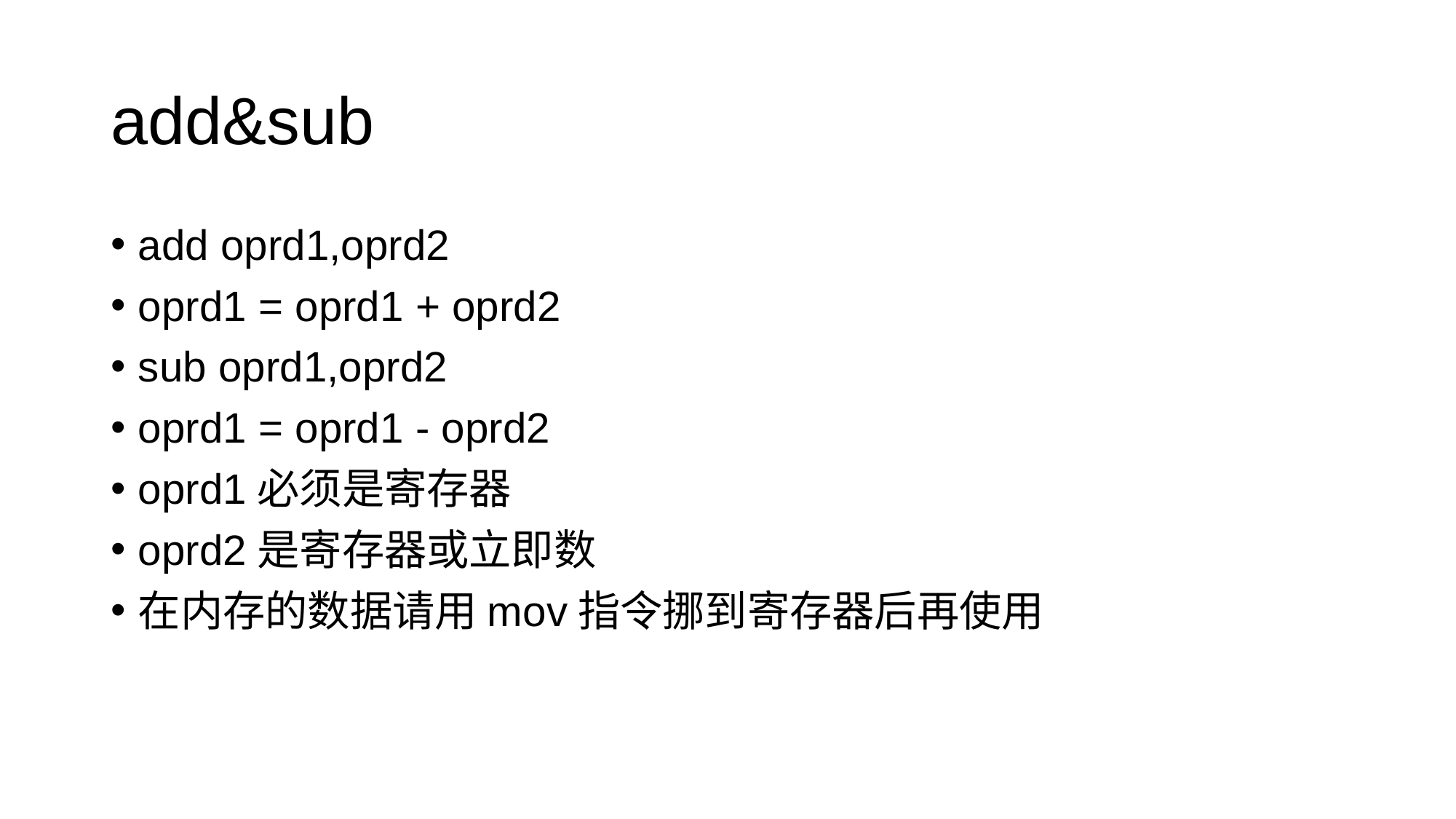

# add&sub
add oprd1,oprd2
oprd1 = oprd1 + oprd2
sub oprd1,oprd2
oprd1 = oprd1 - oprd2
oprd1必须是寄存器
oprd2是寄存器或立即数
在内存的数据请用mov指令挪到寄存器后再使用